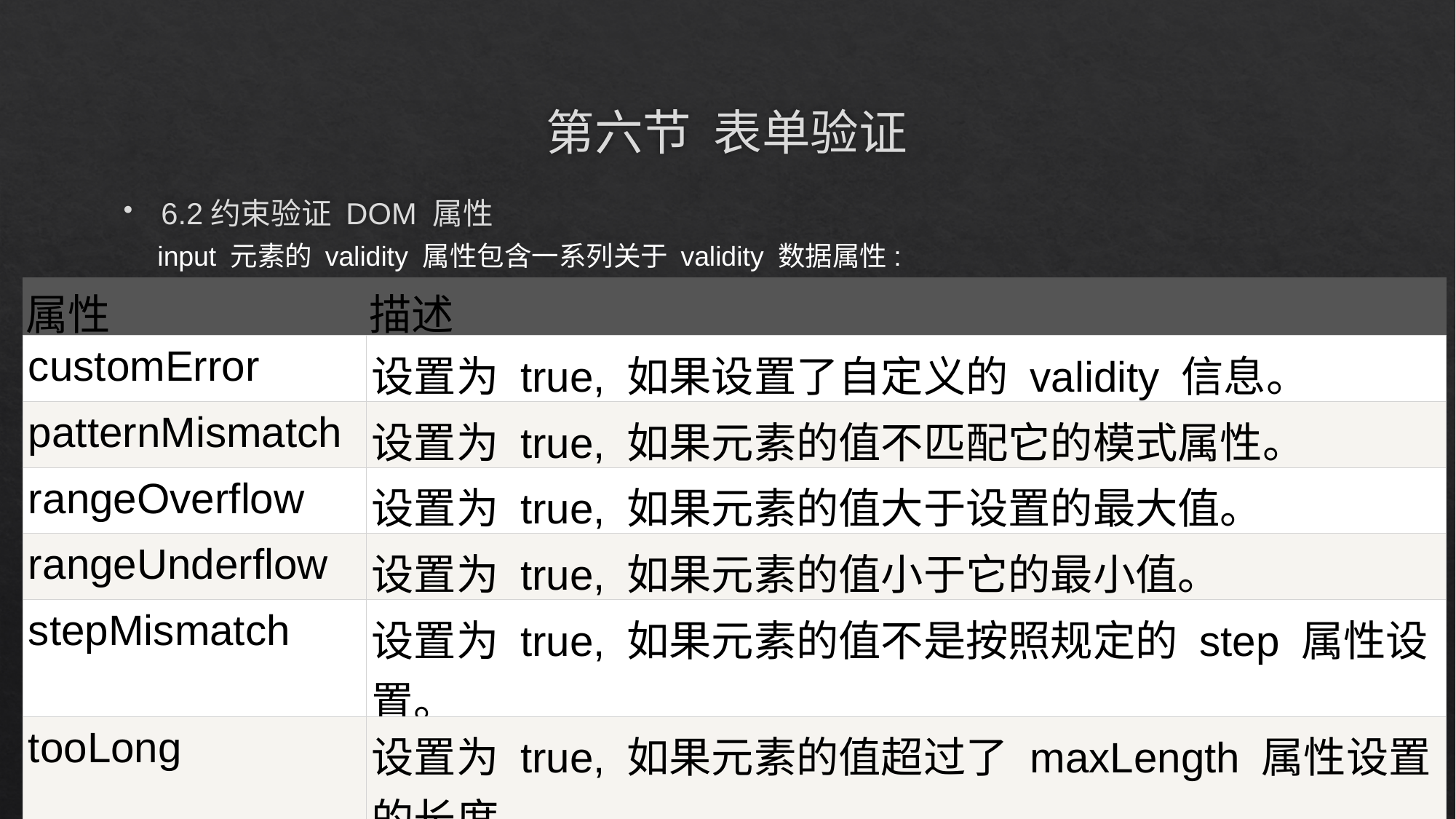

# 第六节  表单验证
6.2约束验证 DOM 属性
input 元素的 validity 属性包含一系列关于 validity 数据属性:
| 属性 | 描述 |
| --- | --- |
| customError | 设置为 true, 如果设置了自定义的 validity 信息。 |
| patternMismatch | 设置为 true, 如果元素的值不匹配它的模式属性。 |
| rangeOverflow | 设置为 true, 如果元素的值大于设置的最大值。 |
| rangeUnderflow | 设置为 true, 如果元素的值小于它的最小值。 |
| stepMismatch | 设置为 true, 如果元素的值不是按照规定的 step 属性设置。 |
| tooLong | 设置为 true, 如果元素的值超过了 maxLength 属性设置的长度。 |
| typeMismatch | 设置为 true, 如果元素的值不是预期相匹配的类型。 |
| valueMissing | 设置为 true，如果元素 (required 属性) 没有值。 |
| valid | 设置为 true，如果元素的值是合法的。 |